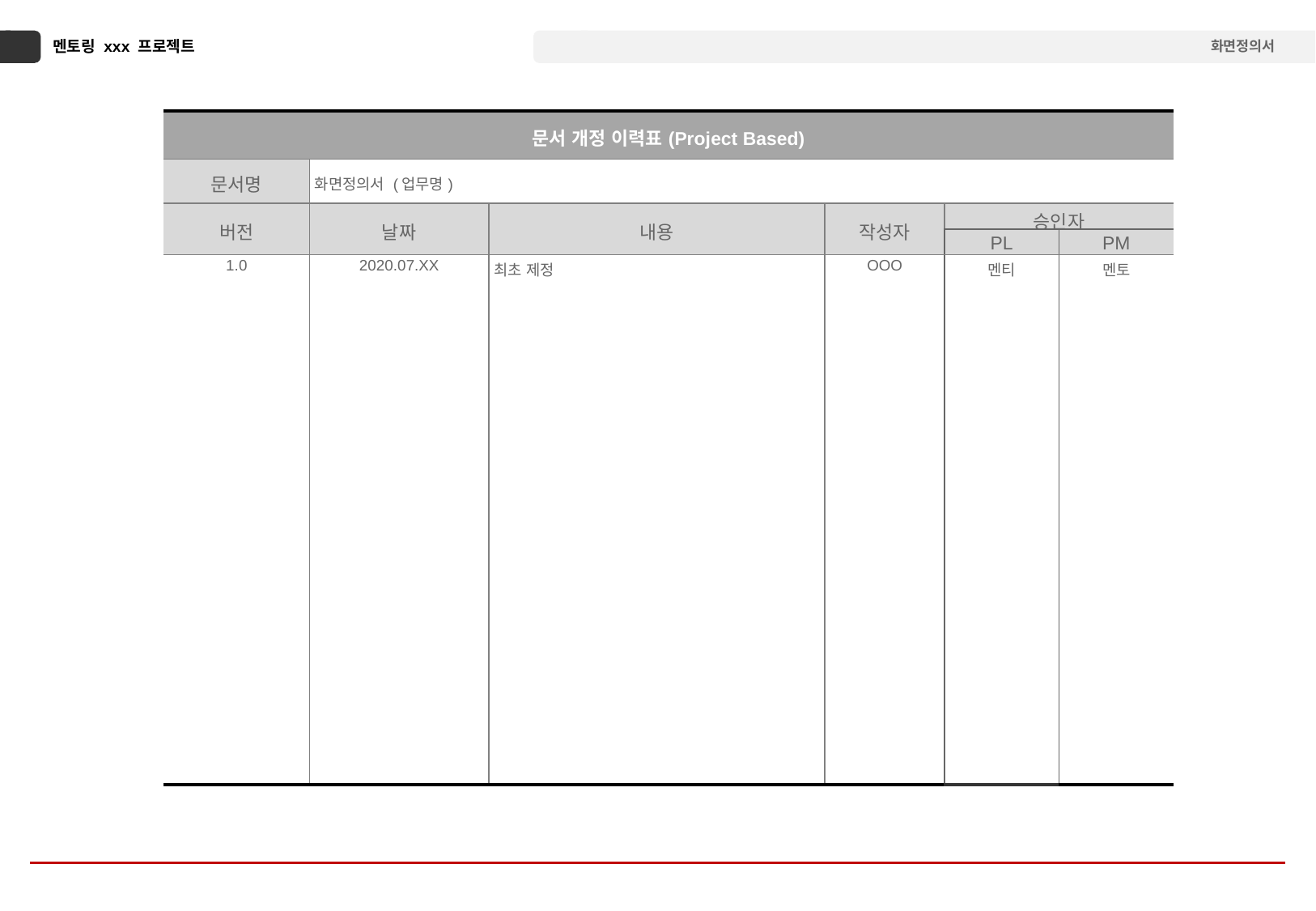

| 문서 개정 이력표(Project Based) |  |  |  |  |  |
| --- | --- | --- | --- | --- | --- |
| 문서명 | 화면정의서 (업무명) |  |  |  |  |
| 버전 | 날짜 | 내용 | 작성자 | 승인자 |  |
|  |  |  |  | PL | PM |
| 1.0 | 2020.07.XX | 최초 제정 | OOO | 멘티 | 멘토 |